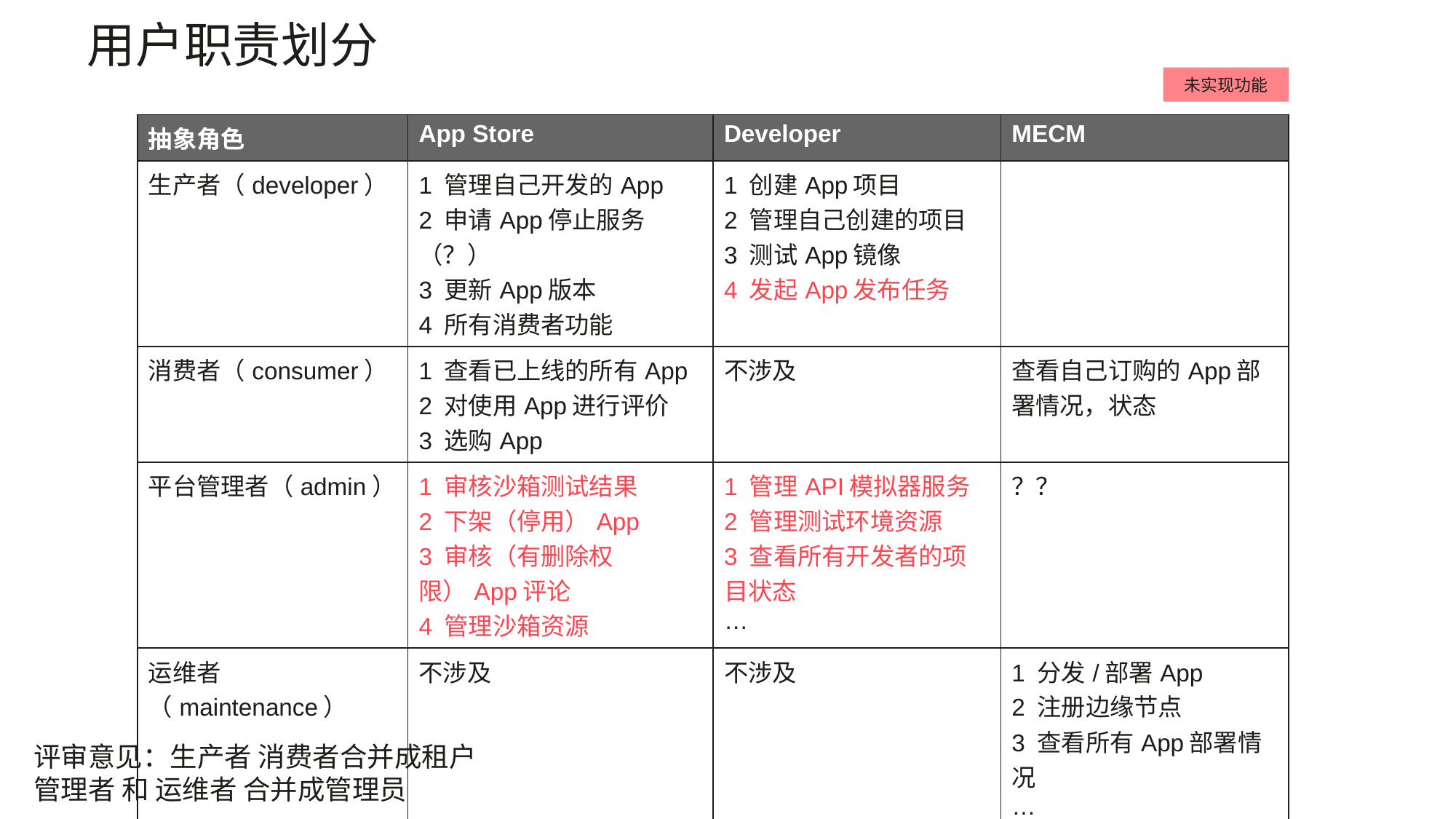

用户职责划分
未实现功能
| 抽象角色 | App Store | Developer | MECM |
| --- | --- | --- | --- |
| 生产者（developer） | 1 管理自己开发的App 2 申请App停止服务（？） 3 更新App版本 4 所有消费者功能 | 1 创建App项目 2 管理自己创建的项目 3 测试App镜像 4 发起App发布任务 |  |
| 消费者（consumer） | 1 查看已上线的所有App 2 对使用App进行评价 3 选购App | 不涉及 | 查看自己订购的App部署情况，状态 |
| 平台管理者（admin） | 1 审核沙箱测试结果 2 下架（停用）App 3 审核（有删除权限）App评论 4 管理沙箱资源 | 1 管理API模拟器服务 2 管理测试环境资源 3 查看所有开发者的项目状态 … | ？？ |
| 运维者（maintenance） | 不涉及 | 不涉及 | 1 分发/部署App 2 注册边缘节点 3 查看所有App部署情况 … |
评审意见：生产者 消费者合并成租户
管理者 和 运维者 合并成管理员